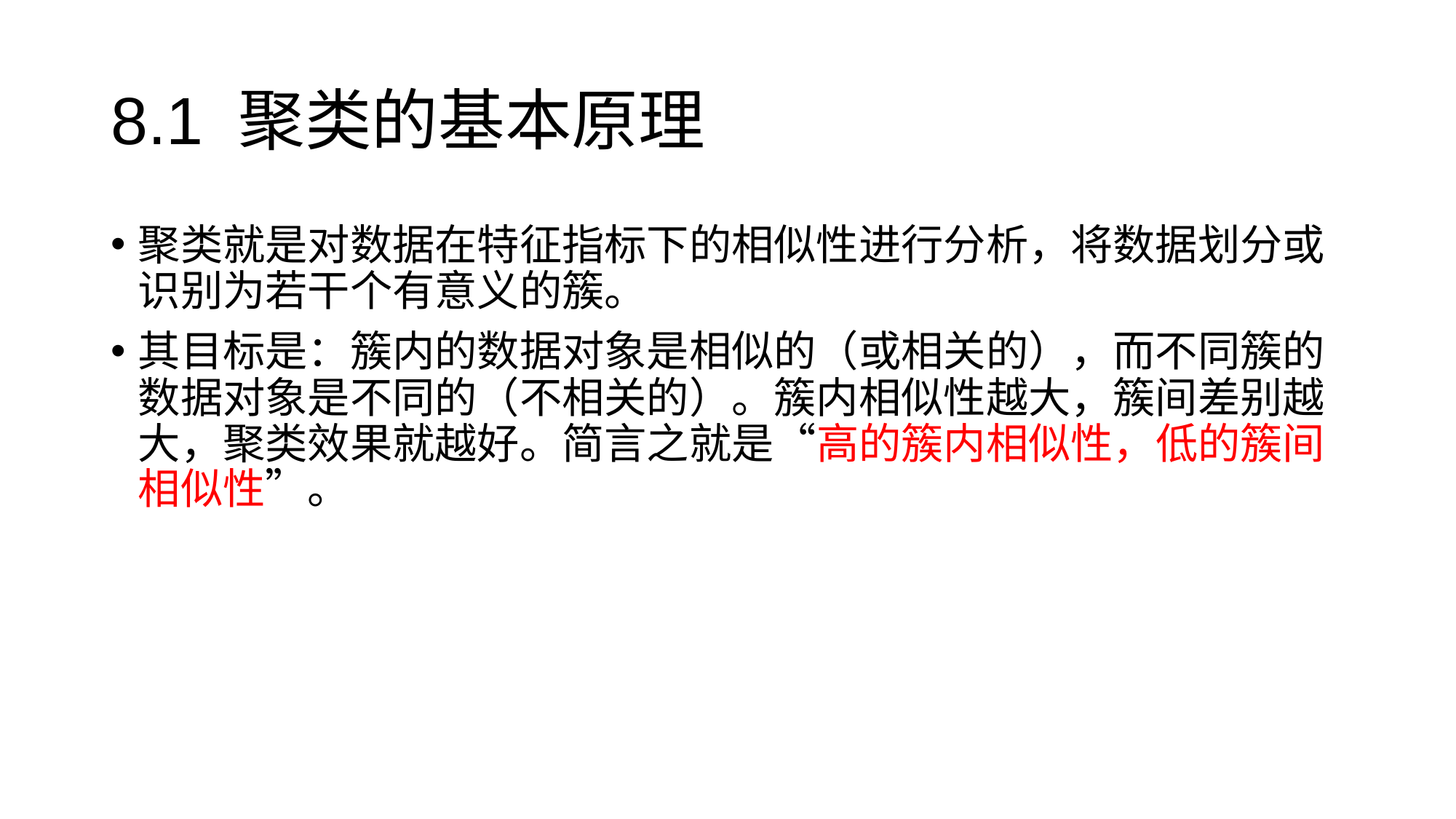

# 8.1 聚类的基本原理
聚类就是对数据在特征指标下的相似性进行分析，将数据划分或识别为若干个有意义的簇。
其目标是：簇内的数据对象是相似的（或相关的），而不同簇的数据对象是不同的（不相关的）。簇内相似性越大，簇间差别越大，聚类效果就越好。简言之就是“高的簇内相似性，低的簇间相似性”。